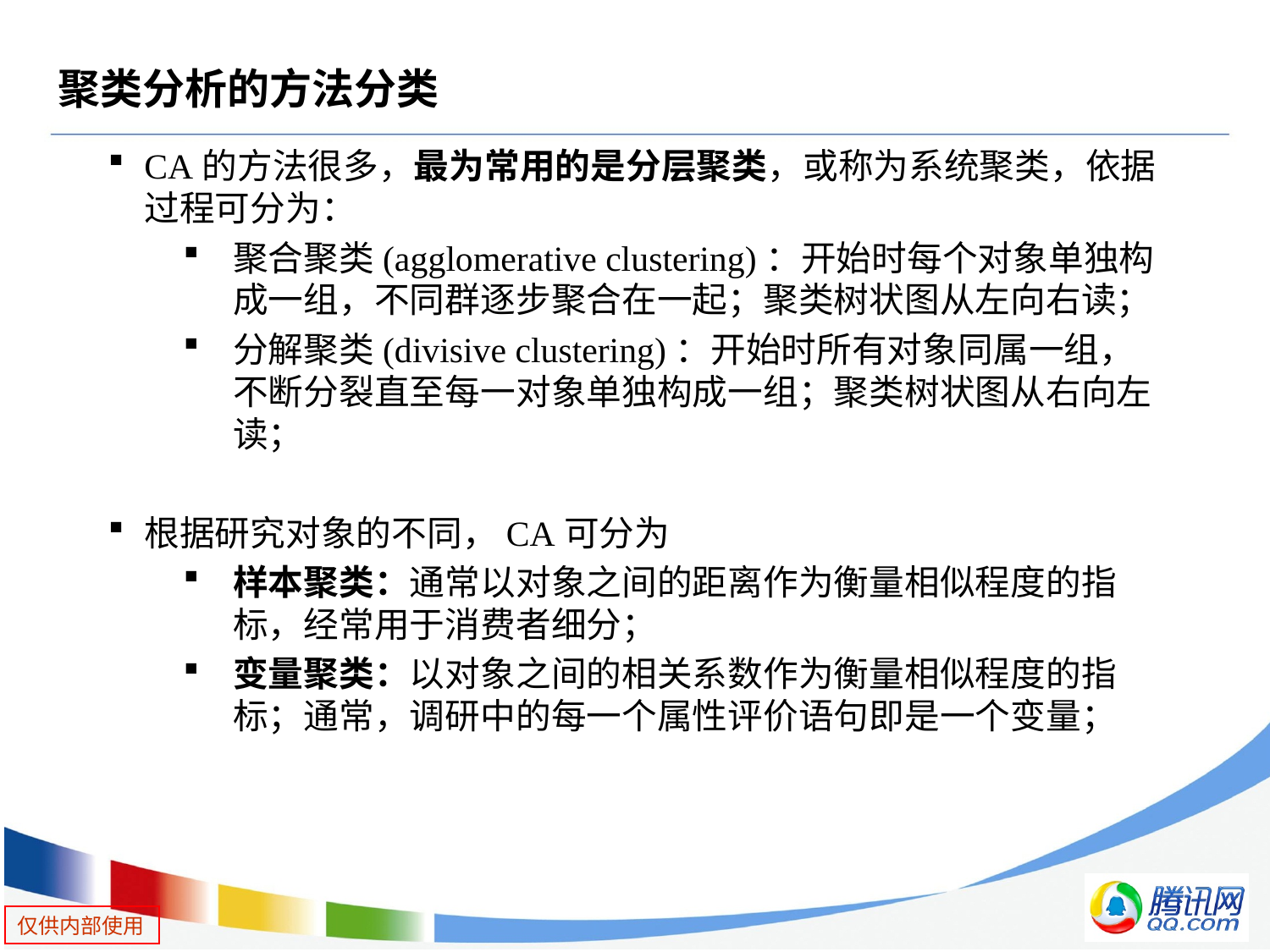

# 聚类分析的方法分类
CA的方法很多，最为常用的是分层聚类，或称为系统聚类，依据过程可分为：
聚合聚类(agglomerative clustering)：开始时每个对象单独构成一组，不同群逐步聚合在一起；聚类树状图从左向右读；
分解聚类(divisive clustering)：开始时所有对象同属一组，不断分裂直至每一对象单独构成一组；聚类树状图从右向左读；

根据研究对象的不同，CA可分为
样本聚类：通常以对象之间的距离作为衡量相似程度的指标，经常用于消费者细分；
变量聚类：以对象之间的相关系数作为衡量相似程度的指标；通常，调研中的每一个属性评价语句即是一个变量；